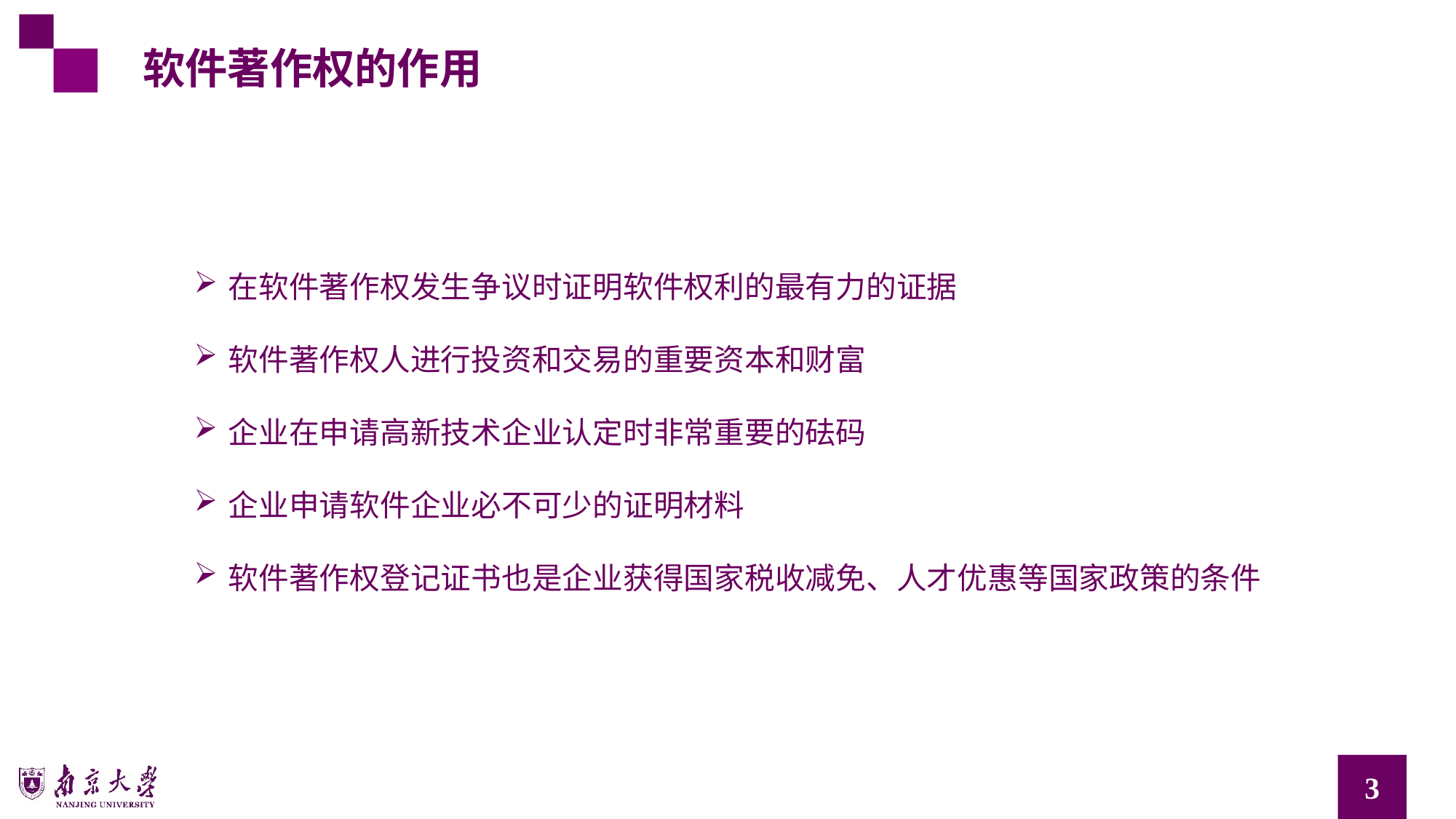

# 软件著作权的作用
在软件著作权发生争议时证明软件权利的最有力的证据
软件著作权人进行投资和交易的重要资本和财富
企业在申请高新技术企业认定时非常重要的砝码
企业申请软件企业必不可少的证明材料
软件著作权登记证书也是企业获得国家税收减免、人才优惠等国家政策的条件
3